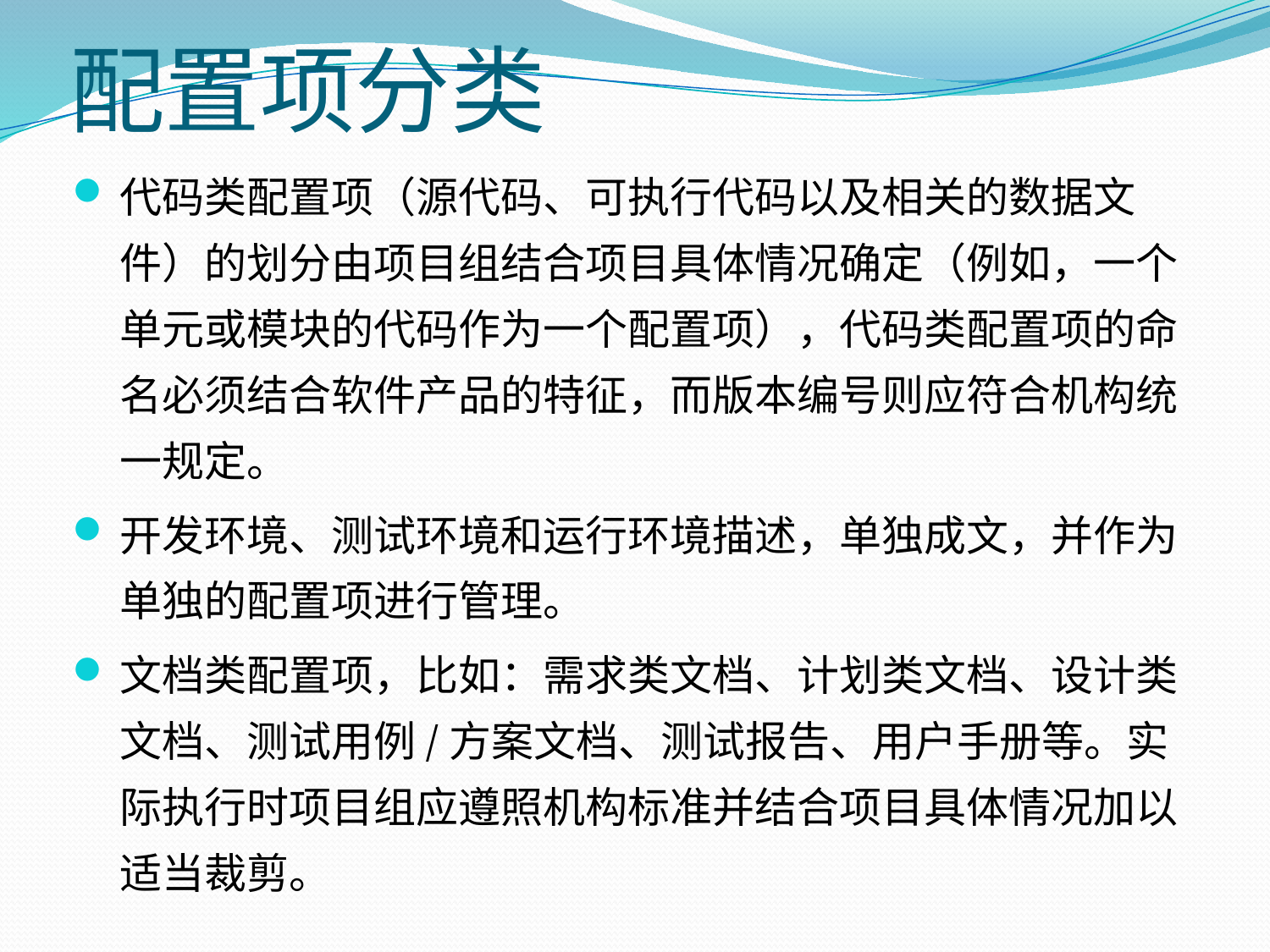

配置项分类
代码类配置项（源代码、可执行代码以及相关的数据文件）的划分由项目组结合项目具体情况确定（例如，一个单元或模块的代码作为一个配置项），代码类配置项的命名必须结合软件产品的特征，而版本编号则应符合机构统一规定。
开发环境、测试环境和运行环境描述，单独成文，并作为单独的配置项进行管理。
文档类配置项，比如：需求类文档、计划类文档、设计类文档、测试用例/方案文档、测试报告、用户手册等。实际执行时项目组应遵照机构标准并结合项目具体情况加以适当裁剪。